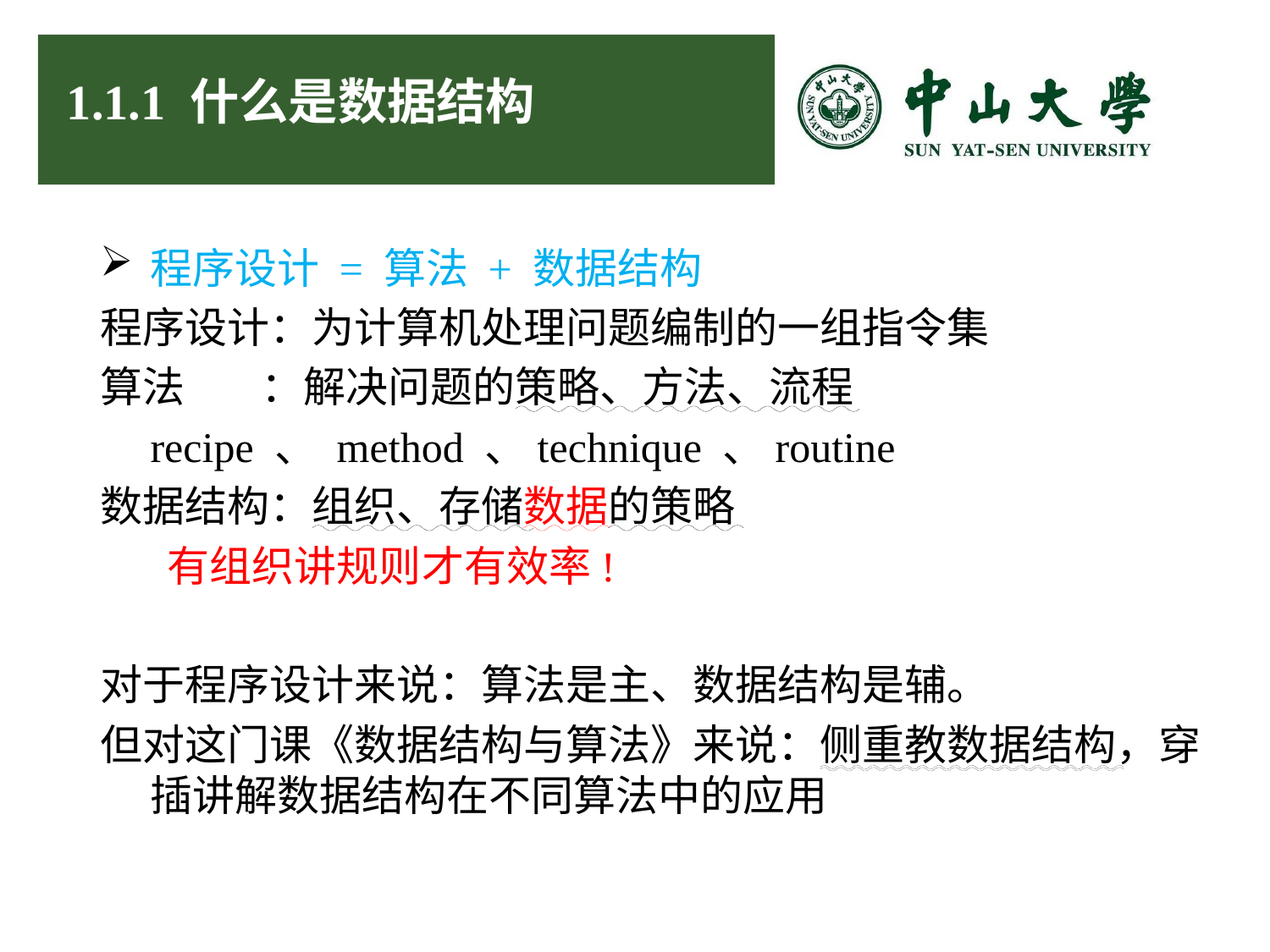

1.1.1 什么是数据结构
程序设计 = 算法 + 数据结构
程序设计：为计算机处理问题编制的一组指令集
算法        ：解决问题的策略、方法、流程
	recipe 、 method 、technique 、routine
数据结构：组织、存储数据的策略
      有组织讲规则才有效率!

对于程序设计来说：算法是主、数据结构是辅。
但对这门课《数据结构与算法》来说：侧重教数据结构，穿插讲解数据结构在不同算法中的应用